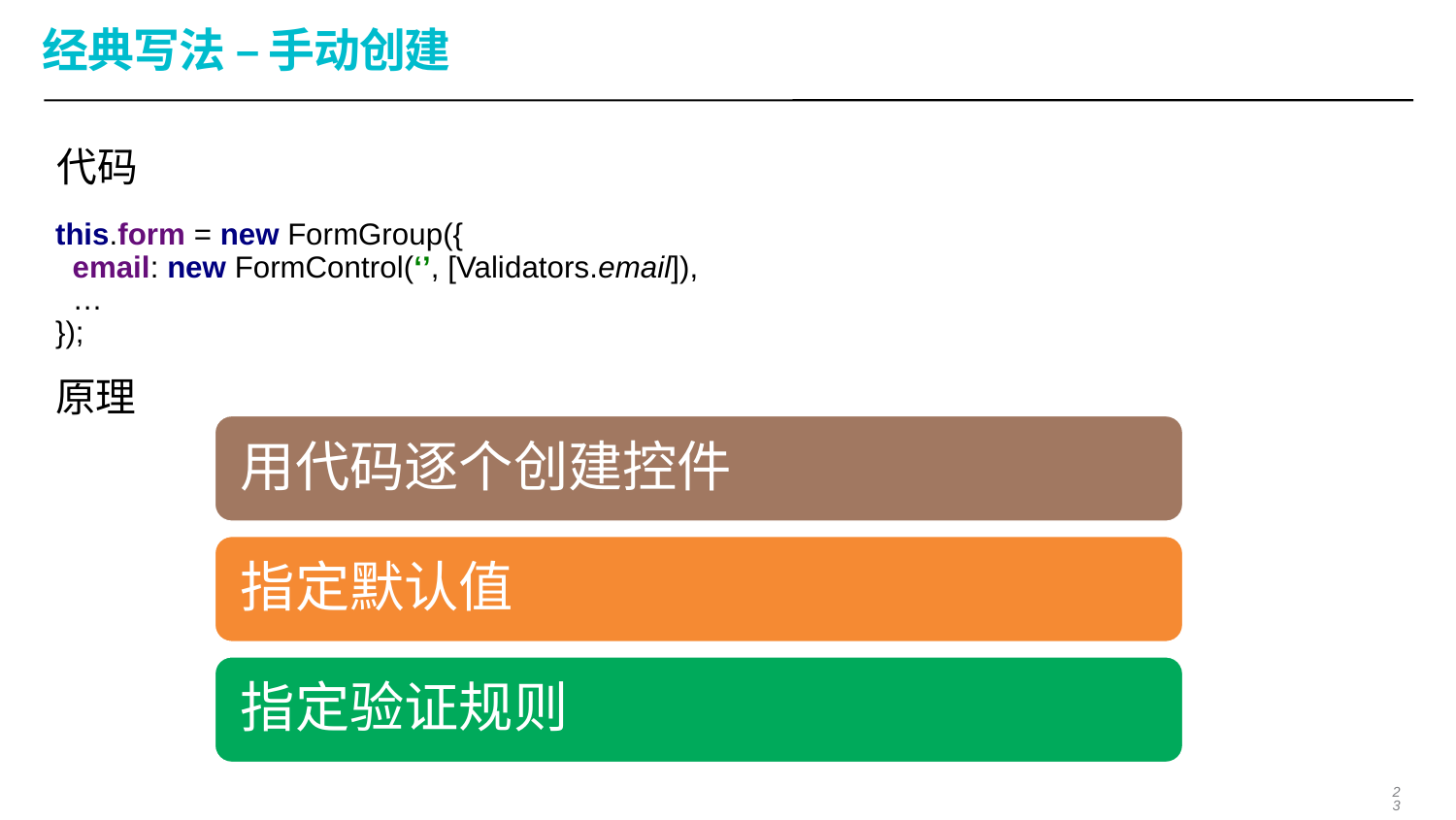

# 经典写法 – 手动创建
代码
this.form = new FormGroup({
  email: new FormControl(‘’, [Validators.email]),
  …
});
原理
用代码逐个创建控件
指定默认值
指定验证规则
23